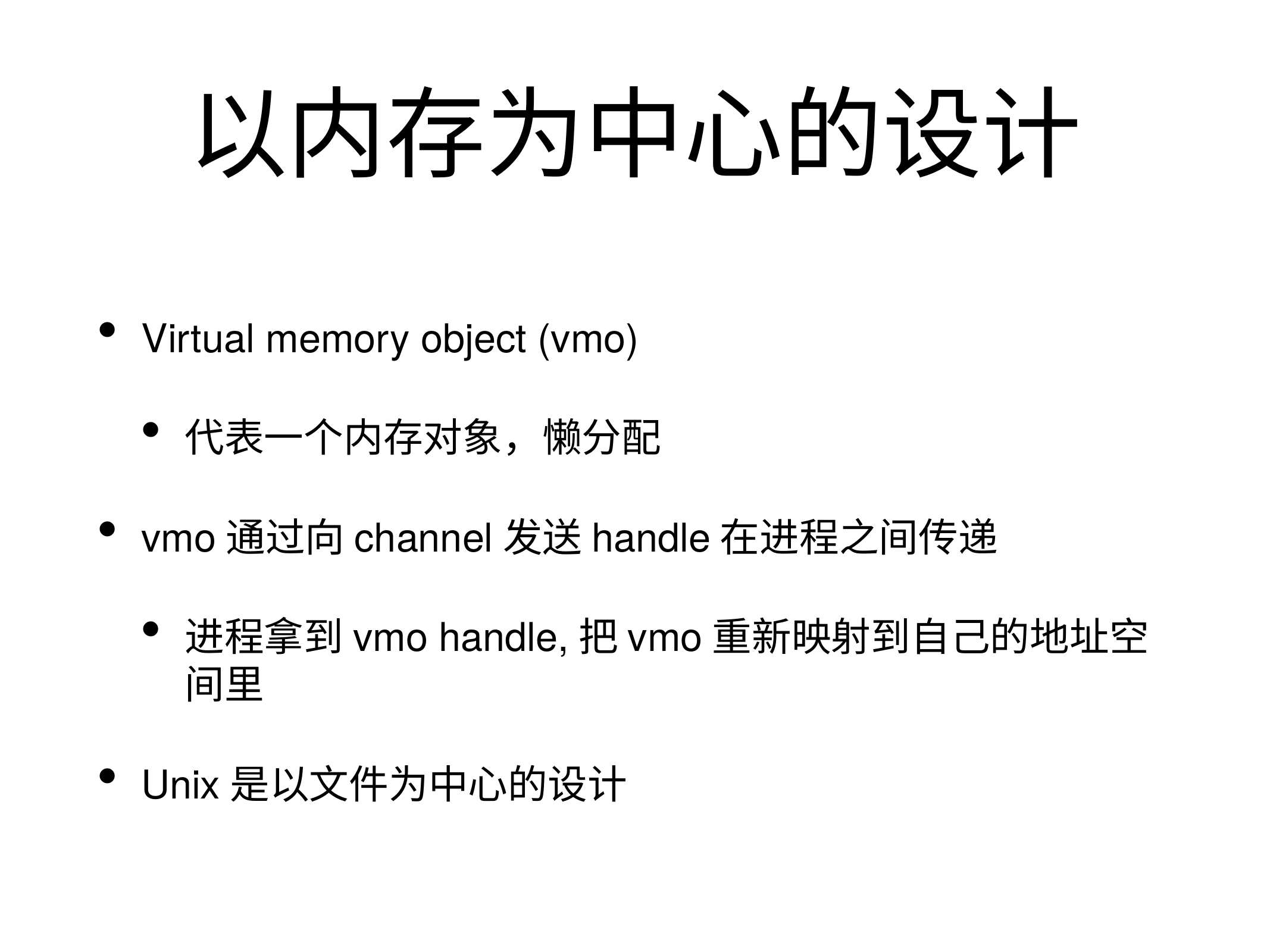

# 以内存为中心的设计
Virtual memory object (vmo)
代表一个内存对象，懒分配
vmo通过向channel发送handle在进程之间传递
进程拿到vmo handle,把vmo重新映射到自己的地址空间里
Unix是以文件为中心的设计